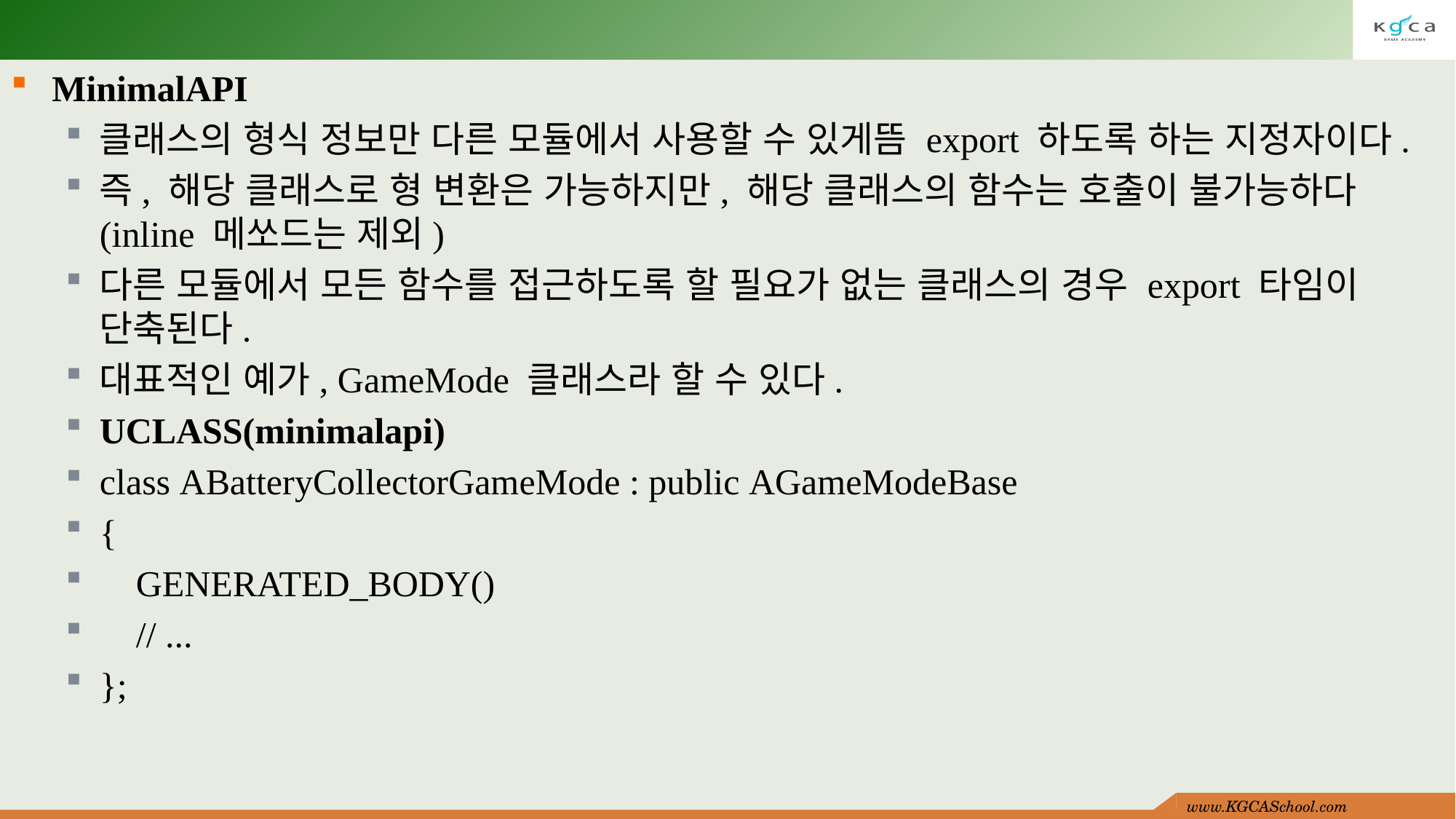

#
MinimalAPI
클래스의 형식 정보만 다른 모듈에서 사용할 수 있게뜸 export 하도록 하는 지정자이다.
즉, 해당 클래스로 형 변환은 가능하지만, 해당 클래스의 함수는 호출이 불가능하다 (inline 메쏘드는 제외)
다른 모듈에서 모든 함수를 접근하도록 할 필요가 없는 클래스의 경우 export 타임이 단축된다.
대표적인 예가, GameMode 클래스라 할 수 있다.
UCLASS(minimalapi)
class ABatteryCollectorGameMode : public AGameModeBase
{
    GENERATED_BODY()
    // ...
};